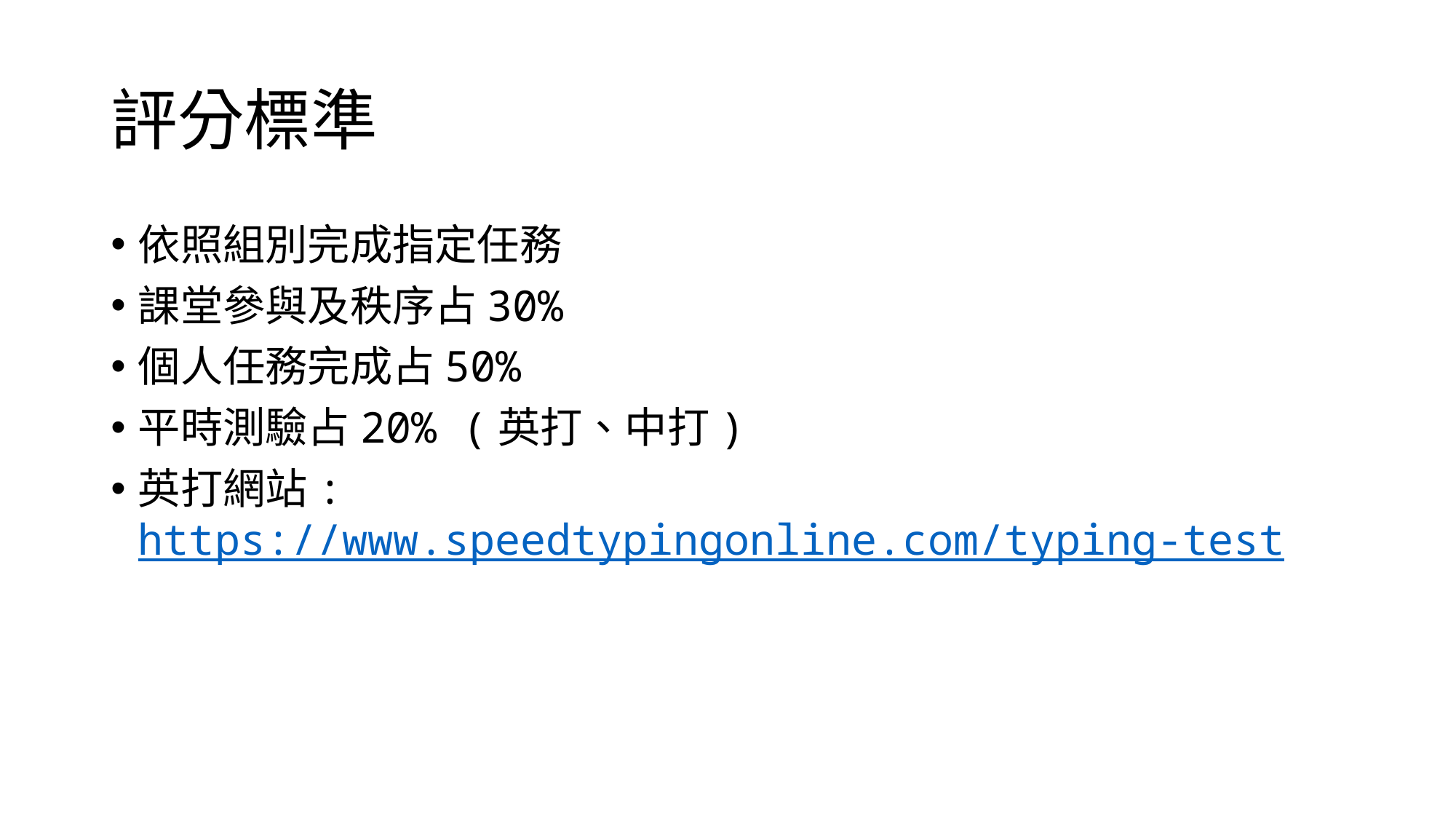

# 評分標準
依照組別完成指定任務
課堂參與及秩序占30%
個人任務完成占50%
平時測驗占20% (英打、中打)
英打網站: https://www.speedtypingonline.com/typing-test